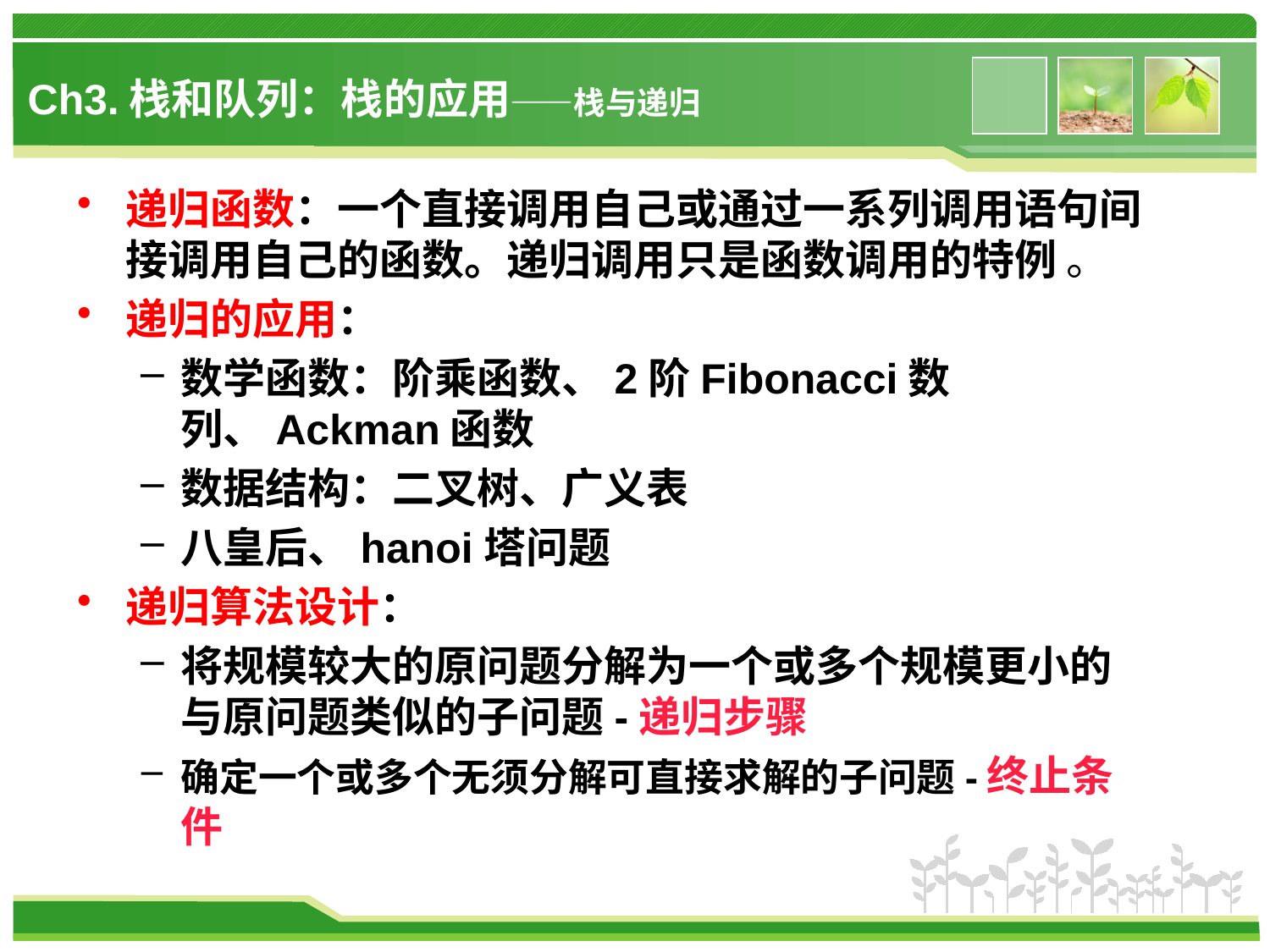

# Ch3.栈和队列：栈的应用——栈与递归
递归函数：一个直接调用自己或通过一系列调用语句间接调用自己的函数。递归调用只是函数调用的特例 。
递归的应用：
数学函数：阶乘函数、2阶Fibonacci数列、Ackman函数
数据结构：二叉树、广义表
八皇后、hanoi塔问题
递归算法设计：
将规模较大的原问题分解为一个或多个规模更小的与原问题类似的子问题-递归步骤
确定一个或多个无须分解可直接求解的子问题-终止条件
47